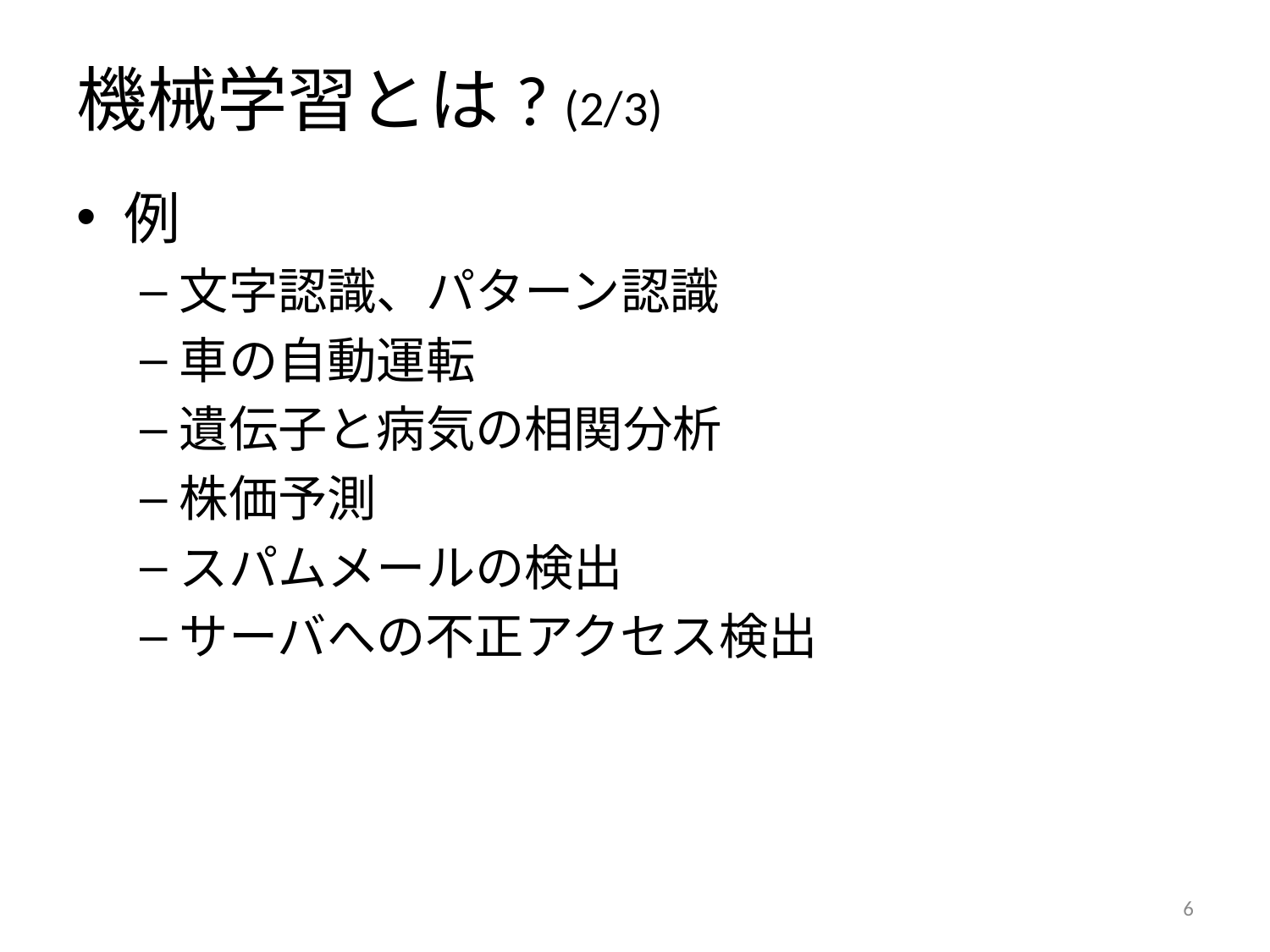

# 機械学習とは? (2/3)
例
文字認識、パターン認識
車の自動運転
遺伝子と病気の相関分析
株価予測
スパムメールの検出
サーバへの不正アクセス検出

6